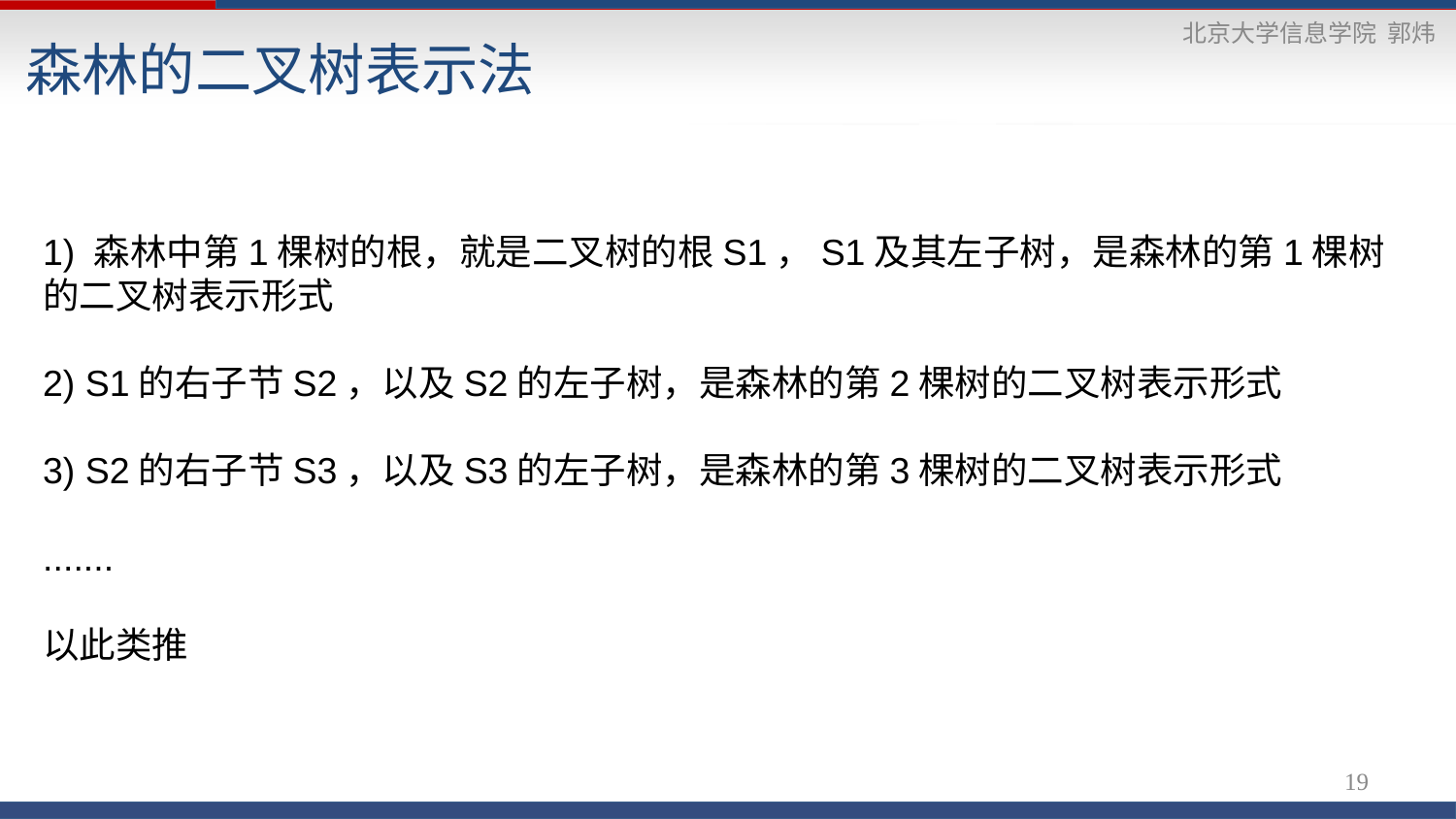

森林的二叉树表示法

1) 森林中第1棵树的根，就是二叉树的根S1，S1及其左子树，是森林的第1棵树的二叉树表示形式

2) S1的右子节S2，以及S2的左子树，是森林的第2棵树的二叉树表示形式

3) S2的右子节S3，以及S3的左子树，是森林的第3棵树的二叉树表示形式

.......

以此类推

19